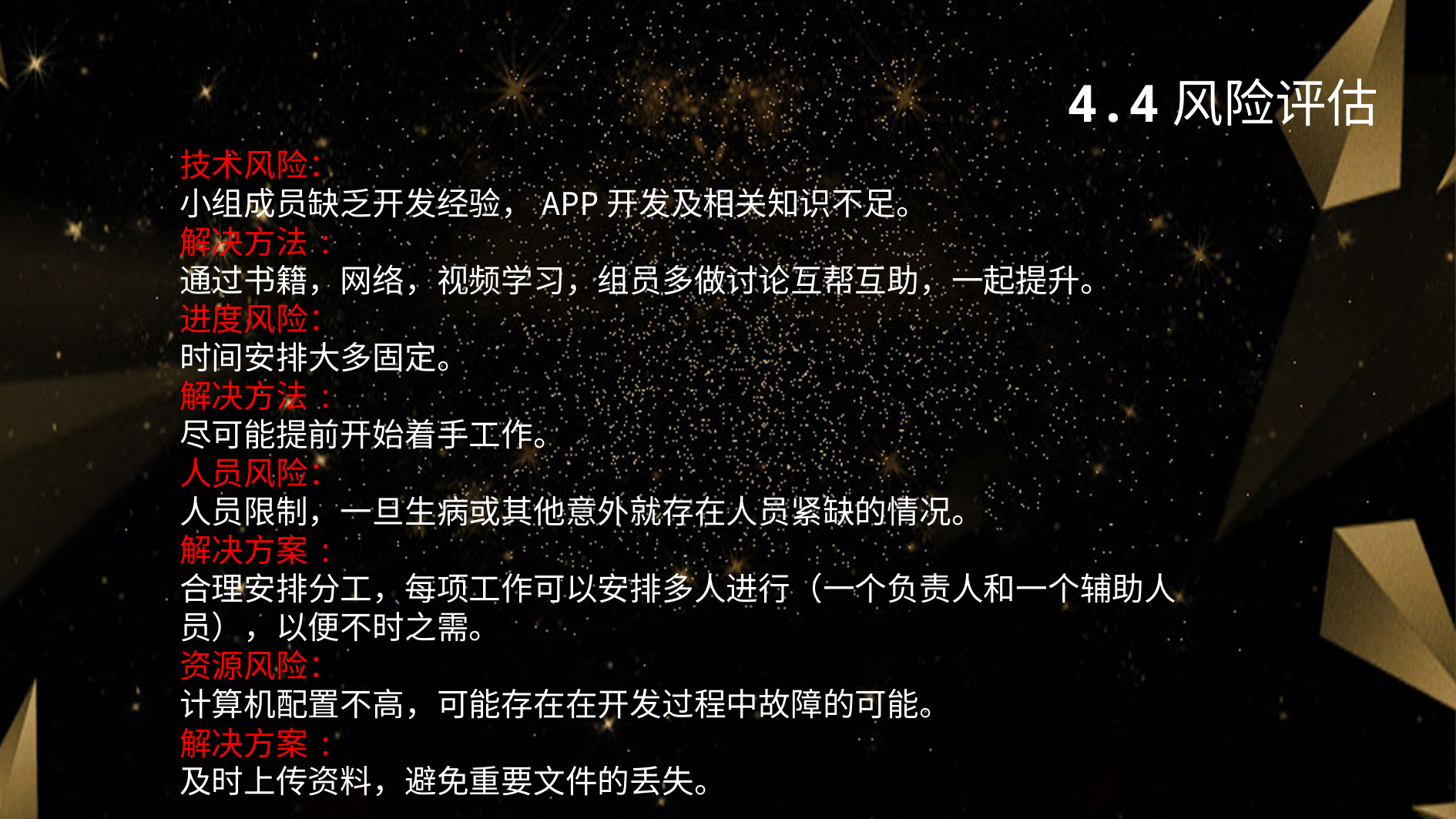

4.4风险评估
技术风险：
小组成员缺乏开发经验，APP开发及相关知识不足。
解决方法:
通过书籍，网络，视频学习，组员多做讨论互帮互助，一起提升。
进度风险：
时间安排大多固定。
解决方法:
尽可能提前开始着手工作。
人员风险：
人员限制，一旦生病或其他意外就存在人员紧缺的情况。
解决方案:
合理安排分工，每项工作可以安排多人进行（一个负责人和一个辅助人员），以便不时之需。
资源风险：
计算机配置不高，可能存在在开发过程中故障的可能。
解决方案:
及时上传资料，避免重要文件的丢失。